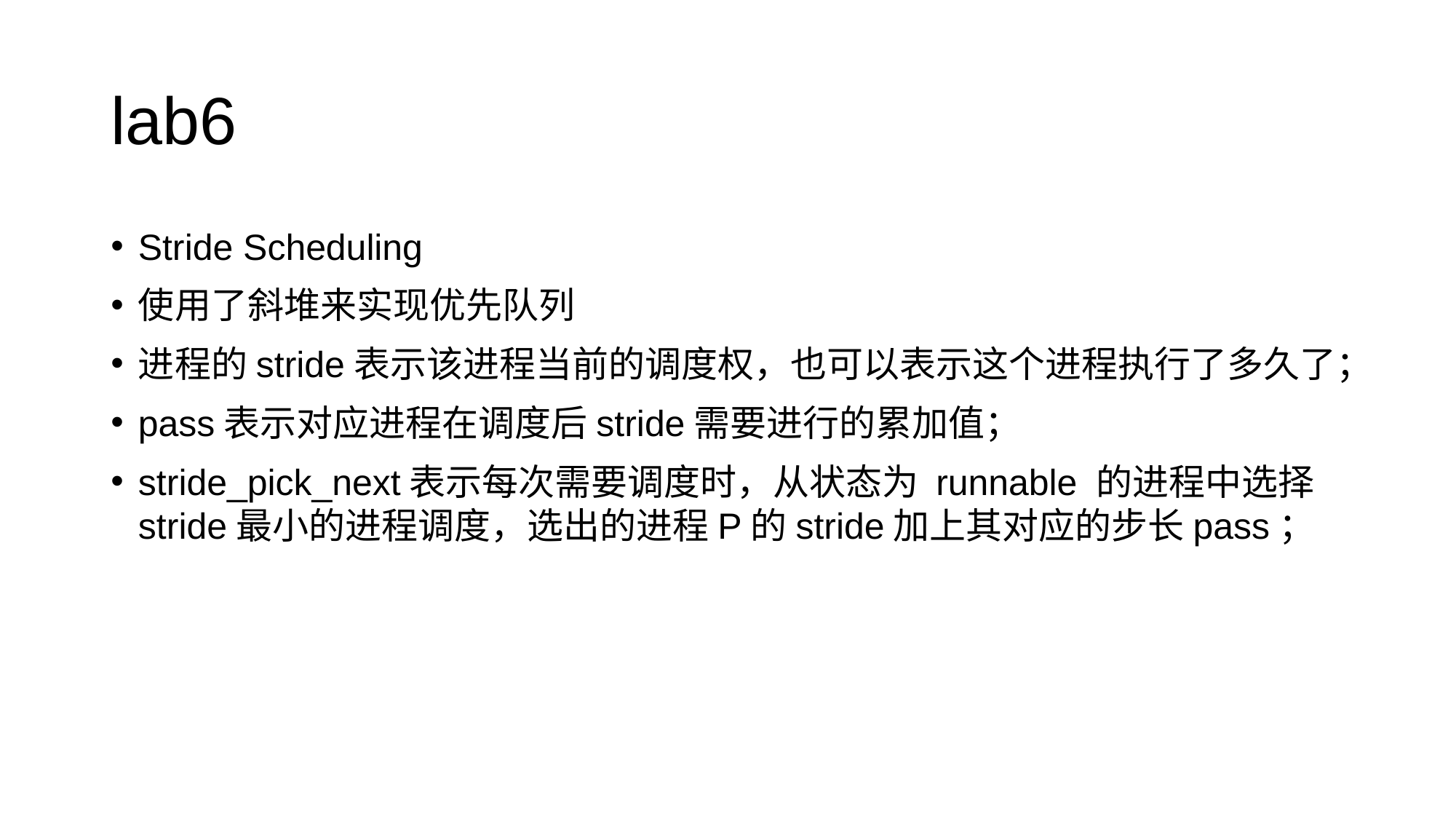

# lab6
Stride Scheduling
使用了斜堆来实现优先队列
进程的stride表示该进程当前的调度权，也可以表示这个进程执行了多久了；
pass表示对应进程在调度后stride需要进行的累加值；
stride_pick_next表示每次需要调度时，从状态为 runnable 的进程中选择stride最小的进程调度，选出的进程P的stride加上其对应的步长pass；